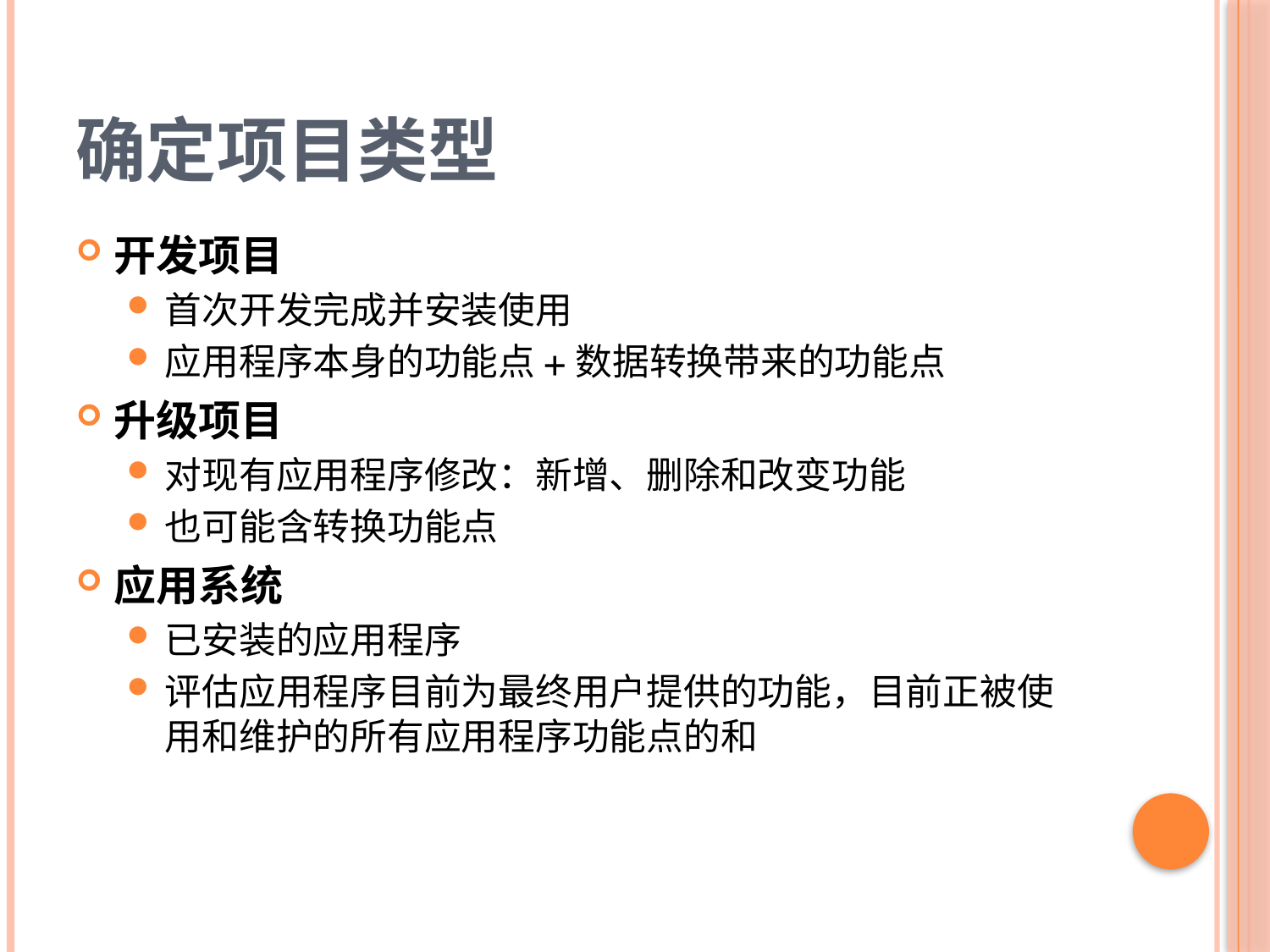

# 确定项目类型
开发项目
首次开发完成并安装使用
应用程序本身的功能点+数据转换带来的功能点
升级项目
对现有应用程序修改：新增、删除和改变功能
也可能含转换功能点
应用系统
已安装的应用程序
评估应用程序目前为最终用户提供的功能，目前正被使用和维护的所有应用程序功能点的和